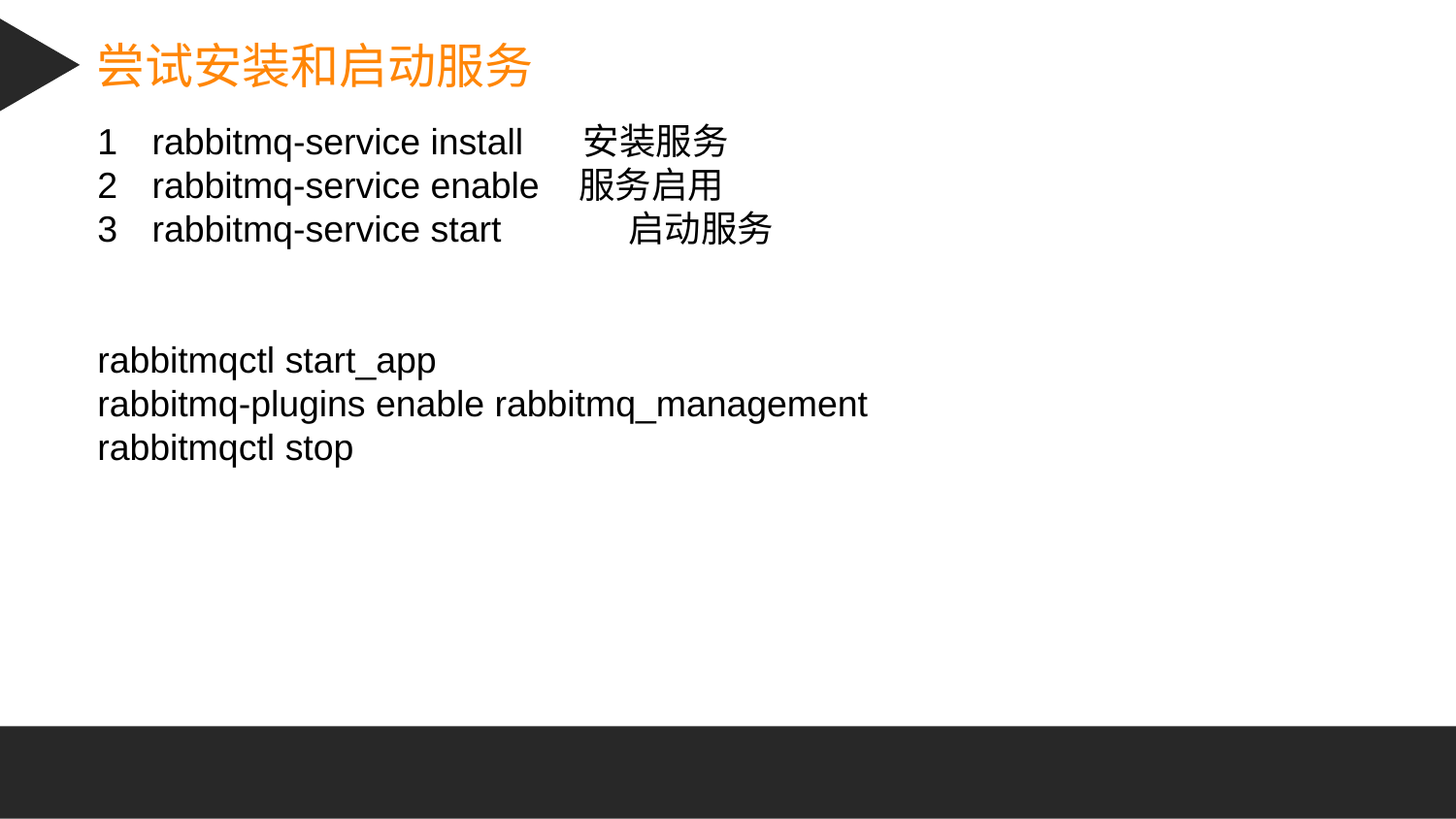

尝试安装和启动服务
rabbitmq-service install     安装服务
rabbitmq-service enable   服务启用
rabbitmq-service start	   启动服务

rabbitmqctl start_app
rabbitmq-plugins enable rabbitmq_management
rabbitmqctl stop